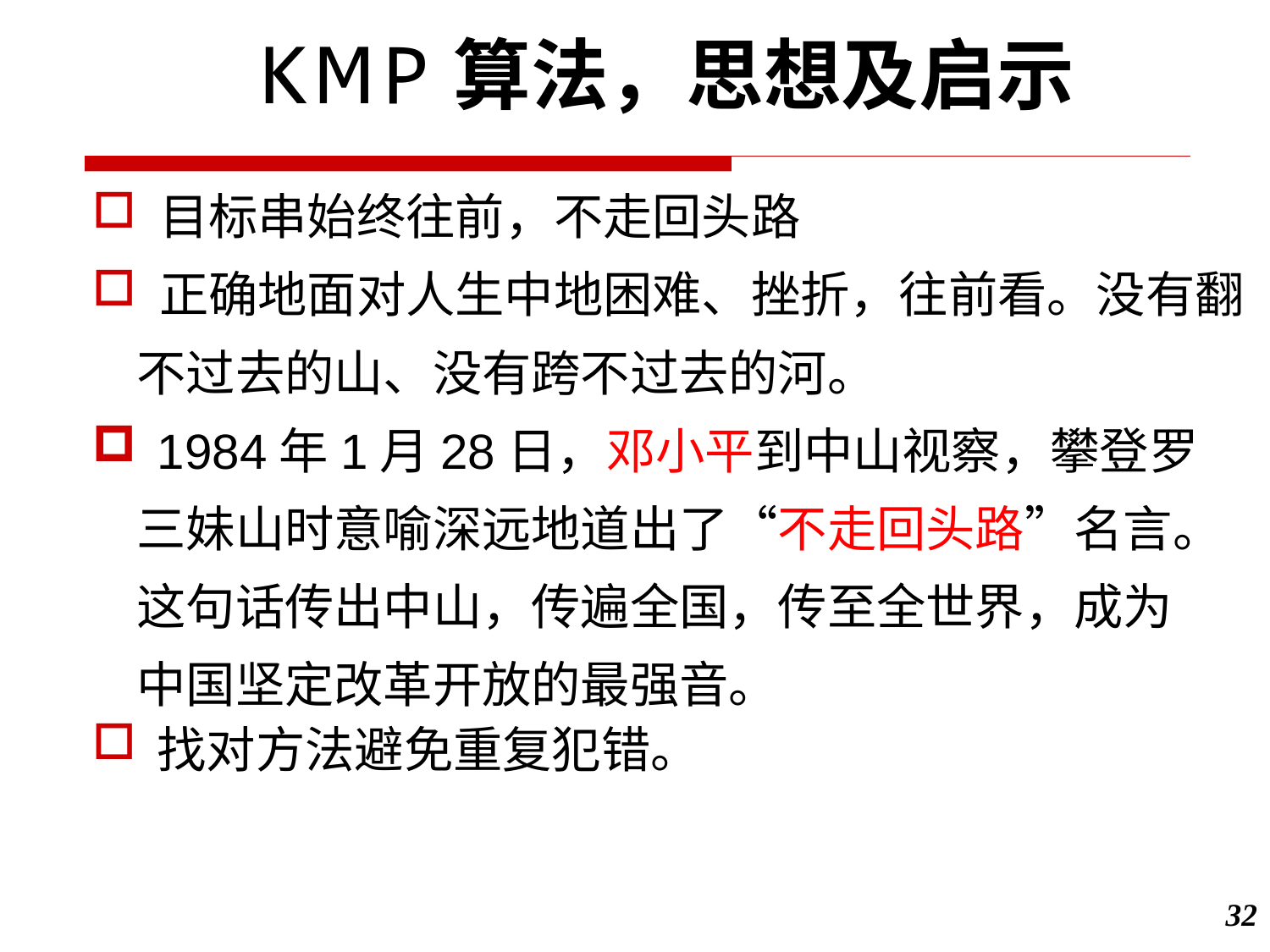

KMP算法，思想及启示
 目标串始终往前，不走回头路
 正确地面对人生中地困难、挫折，往前看。没有翻
   不过去的山、没有跨不过去的河。
1984年1月28日，邓小平到中山视察，攀登罗
   三妹山时意喻深远地道出了“不走回头路”名言。
   这句话传出中山，传遍全国，传至全世界，成为
   中国坚定改革开放的最强音。
找对方法避免重复犯错。

32